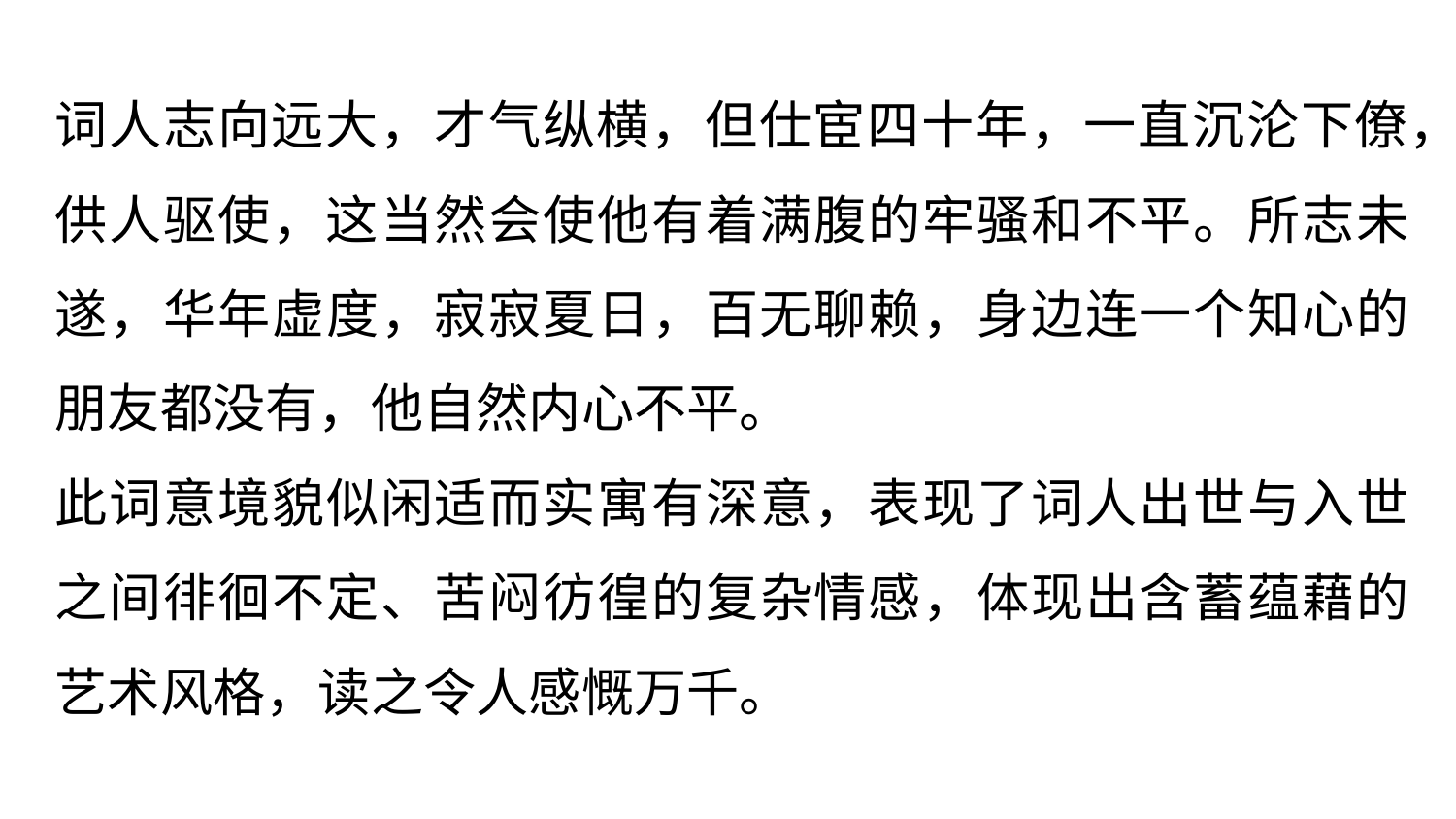

词人志向远大，才气纵横，但仕宦四十年，一直沉沦下僚，供人驱使，这当然会使他有着满腹的牢骚和不平。所志未遂，华年虚度，寂寂夏日，百无聊赖，身边连一个知心的朋友都没有，他自然内心不平。
此词意境貌似闲适而实寓有深意，表现了词人出世与入世之间徘徊不定、苦闷彷徨的复杂情感，体现出含蓄蕴藉的艺术风格，读之令人感慨万千。